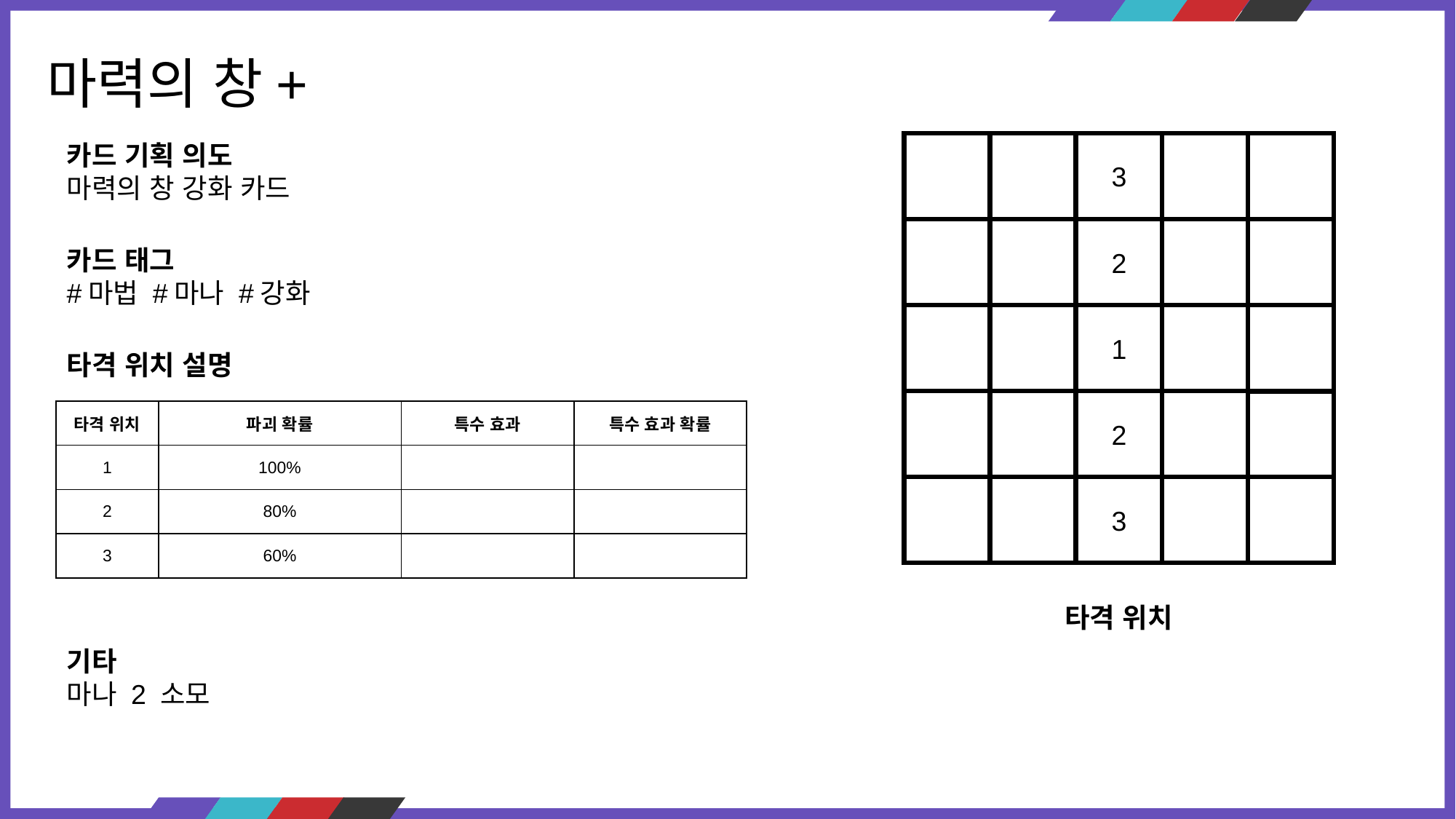

마력의 창+
카드 기획 의도
마력의 창 강화 카드

3

2

카드 태그
#마법 #마나 #강화

1

타격 위치 설명

2

| 타격 위치 | 파괴 확률 | 특수 효과 | 특수 효과 확률 |
| --- | --- | --- | --- |
| 1 | 100% |  |  |
| 2 | 80% |  |  |
| 3 | 60% |  |  |

3

타격 위치
기타
마나 2 소모